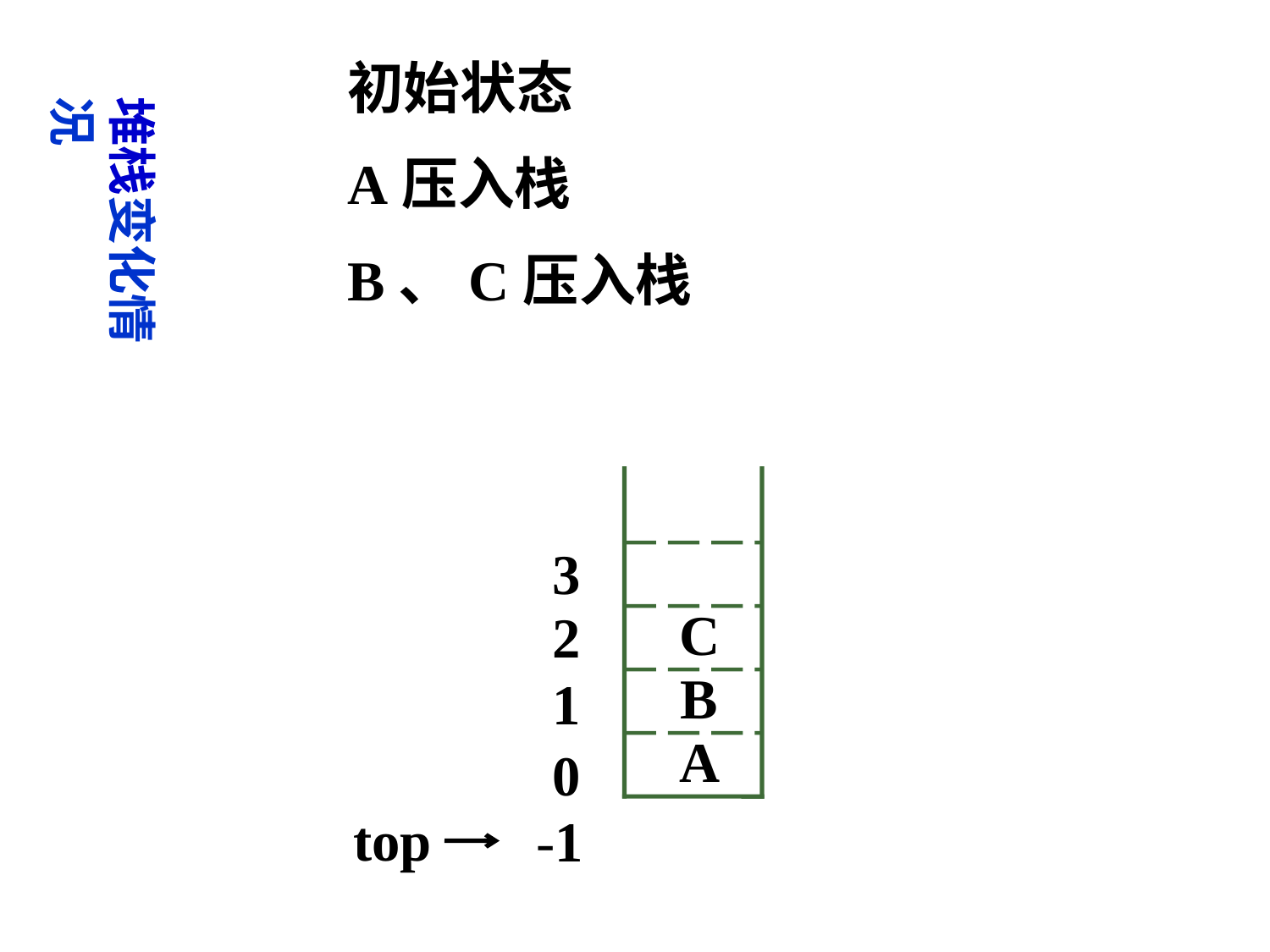

初始状态
A压入栈
B、C压入栈

堆栈变化情况

3
2
C
1
B
0
A
top

-1